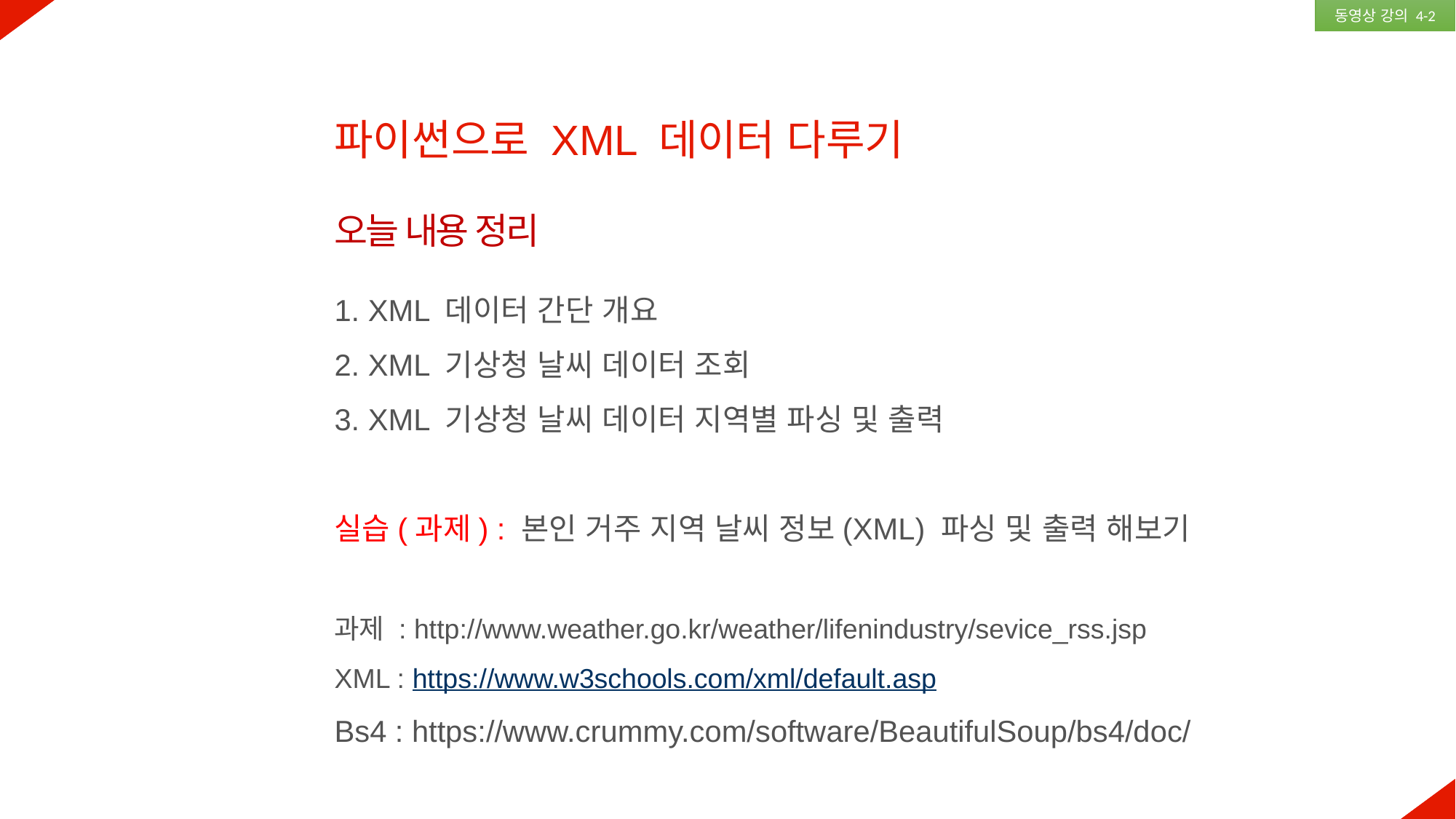

동영상 강의 4-2
파이썬으로 XML 데이터 다루기

오늘 내용 정리
1. XML 데이터 간단 개요
2. XML 기상청 날씨 데이터 조회
3. XML 기상청 날씨 데이터 지역별 파싱 및 출력
실습(과제) : 본인 거주 지역 날씨 정보(XML) 파싱 및 출력 해보기

과제 : http://www.weather.go.kr/weather/lifenindustry/sevice_rss.jsp
XML : https://www.w3schools.com/xml/default.asp
Bs4 : https://www.crummy.com/software/BeautifulSoup/bs4/doc/